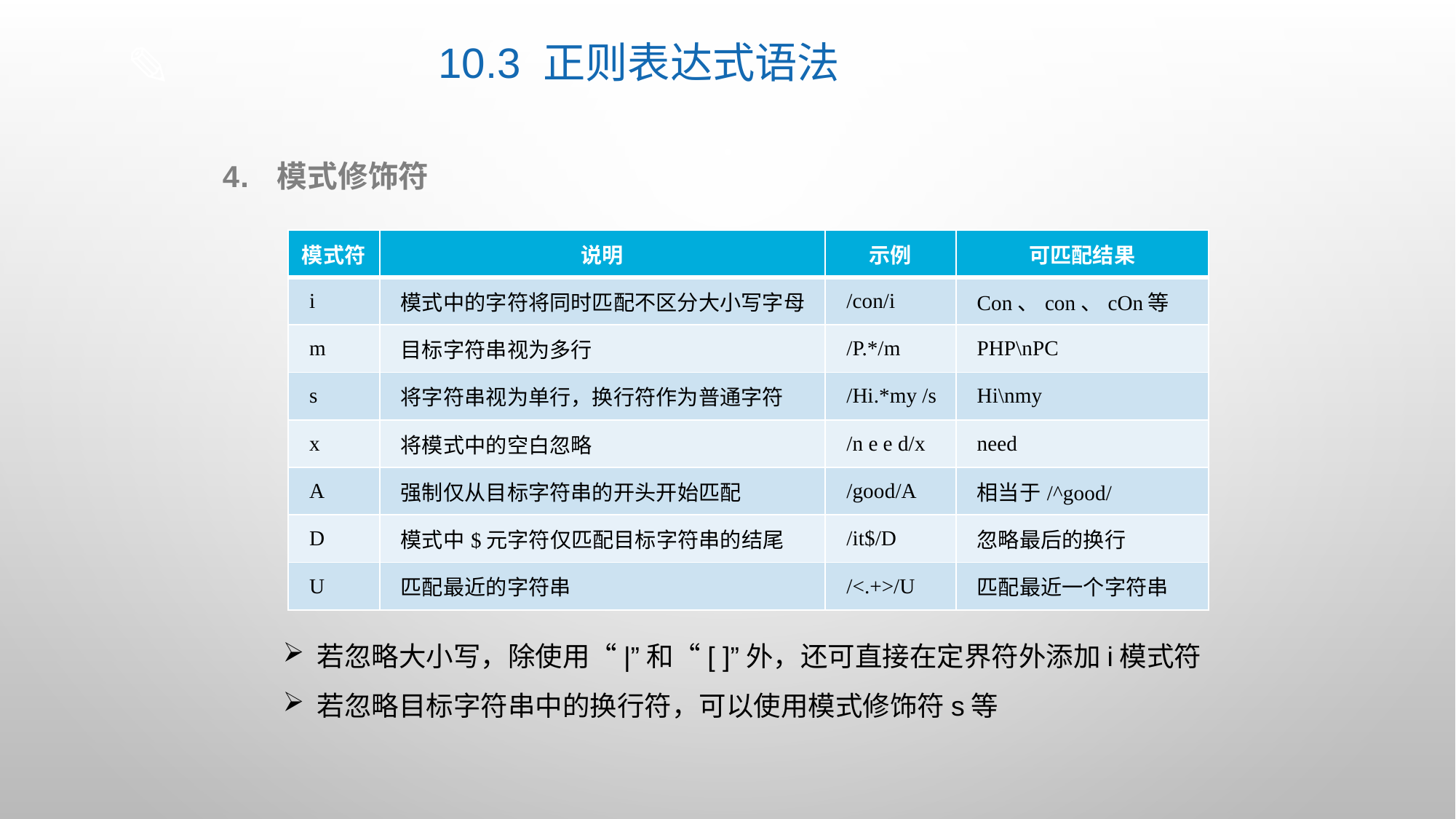

# 10.3 正则表达式语法
模式修饰符
| 模式符 | 说明 | 示例 | 可匹配结果 |
| --- | --- | --- | --- |
| i | 模式中的字符将同时匹配不区分大小写字母 | /con/i | Con、con、cOn等 |
| m | 目标字符串视为多行 | /P.\*/m | PHP\nPC |
| s | 将字符串视为单行，换行符作为普通字符 | /Hi.\*my /s | Hi\nmy |
| x | 将模式中的空白忽略 | /n e e d/x | need |
| A | 强制仅从目标字符串的开头开始匹配 | /good/A | 相当于/^good/ |
| D | 模式中$元字符仅匹配目标字符串的结尾 | /it$/D | 忽略最后的换行 |
| U | 匹配最近的字符串 | /<.+>/U | 匹配最近一个字符串 |
若忽略大小写，除使用“|”和“[ ]”外，还可直接在定界符外添加i模式符
若忽略目标字符串中的换行符，可以使用模式修饰符s等